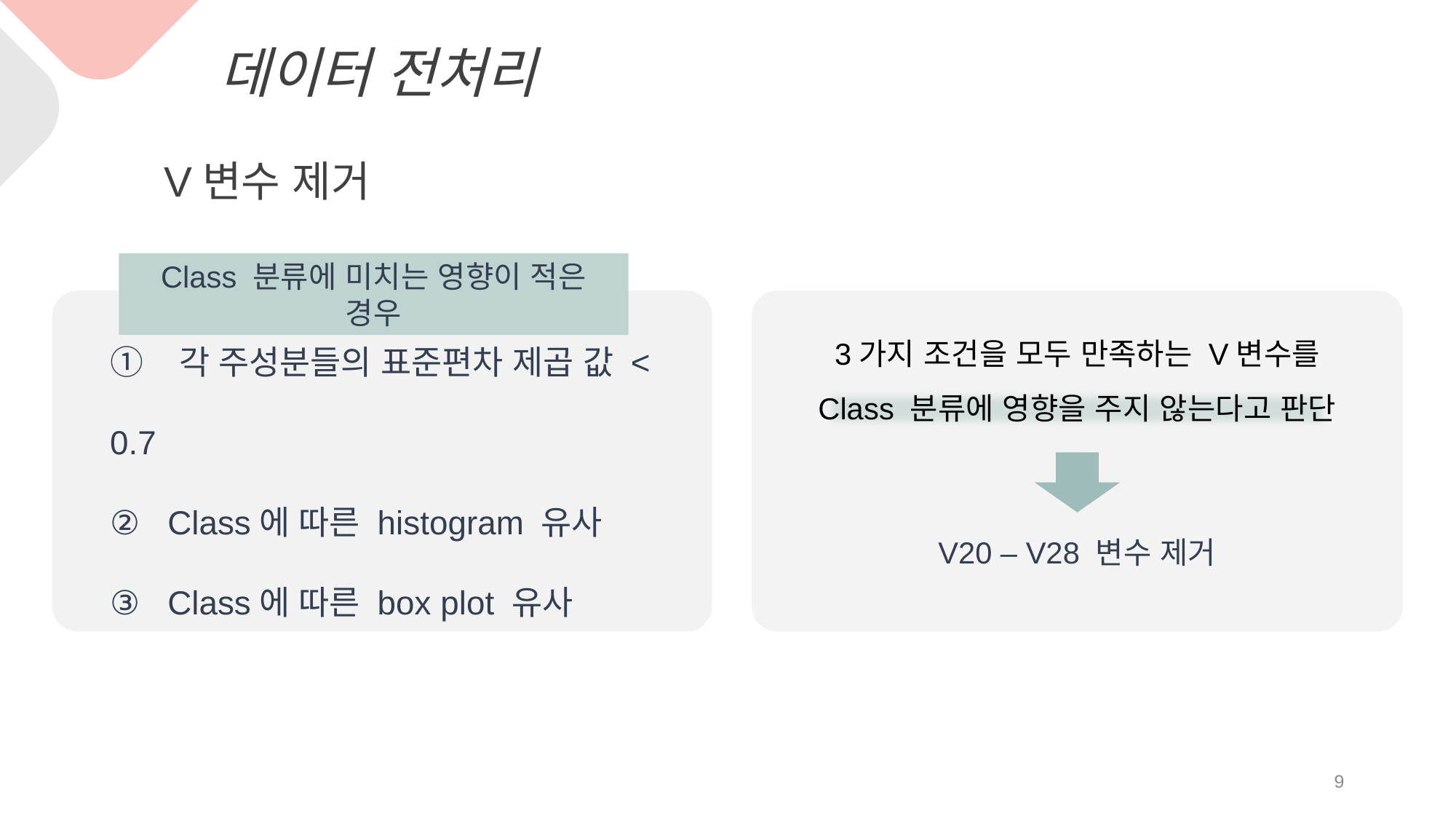

데이터 전처리
V변수 제거
Class 분류에 미치는 영향이 적은 경우

 V20 – V28 변수 제거
3가지 조건을 모두 만족하는 V변수를
Class 분류에 영향을 주지 않는다고 판단

①   각 주성분들의 표준편차 제곱 값 < 0.7
②   Class에 따른 histogram 유사
③   Class에 따른 box plot 유사
9